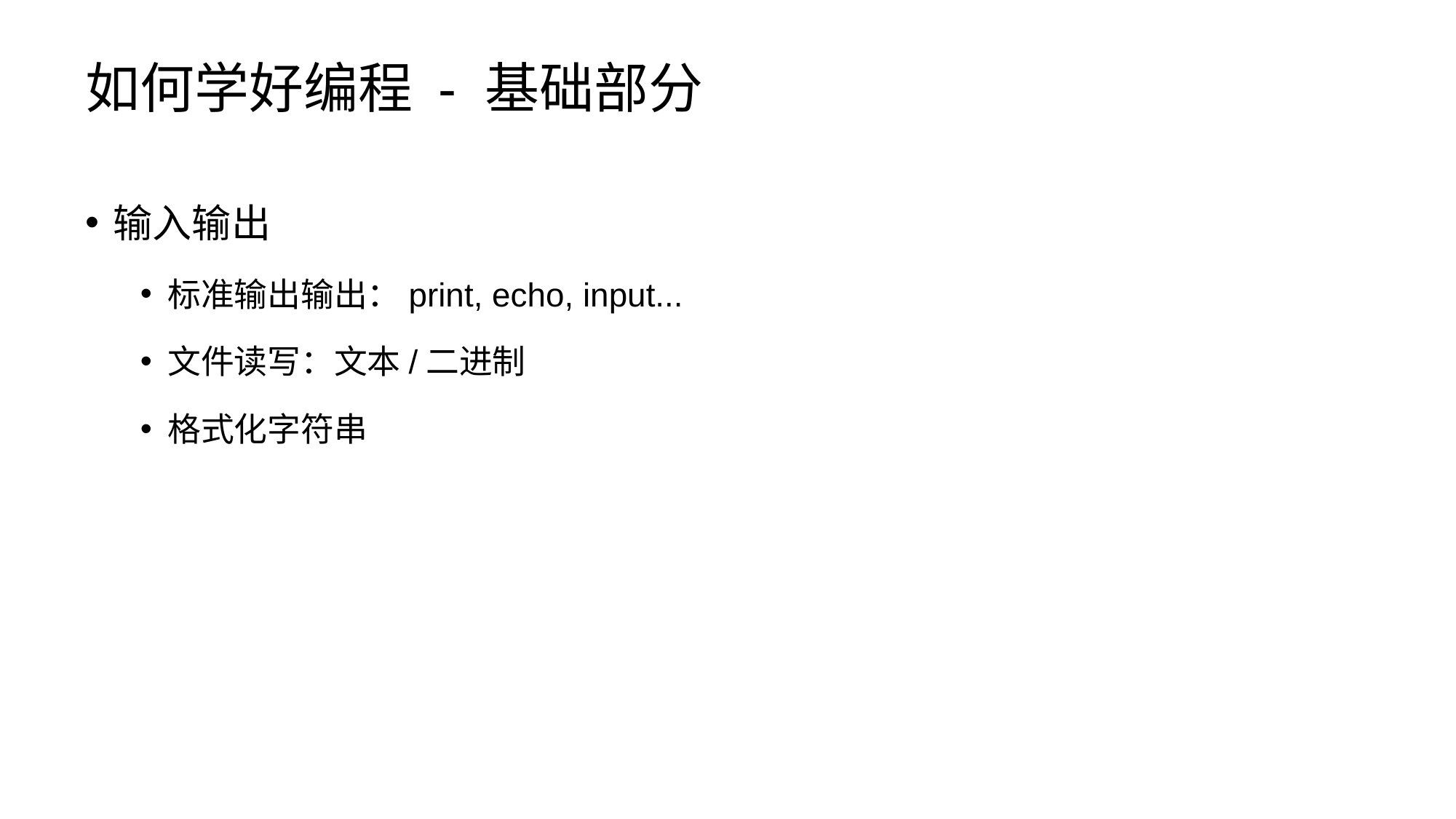

# 如何学好编程 - 基础部分
输入输出
标准输出输出：print, echo, input...
文件读写：文本/二进制
格式化字符串